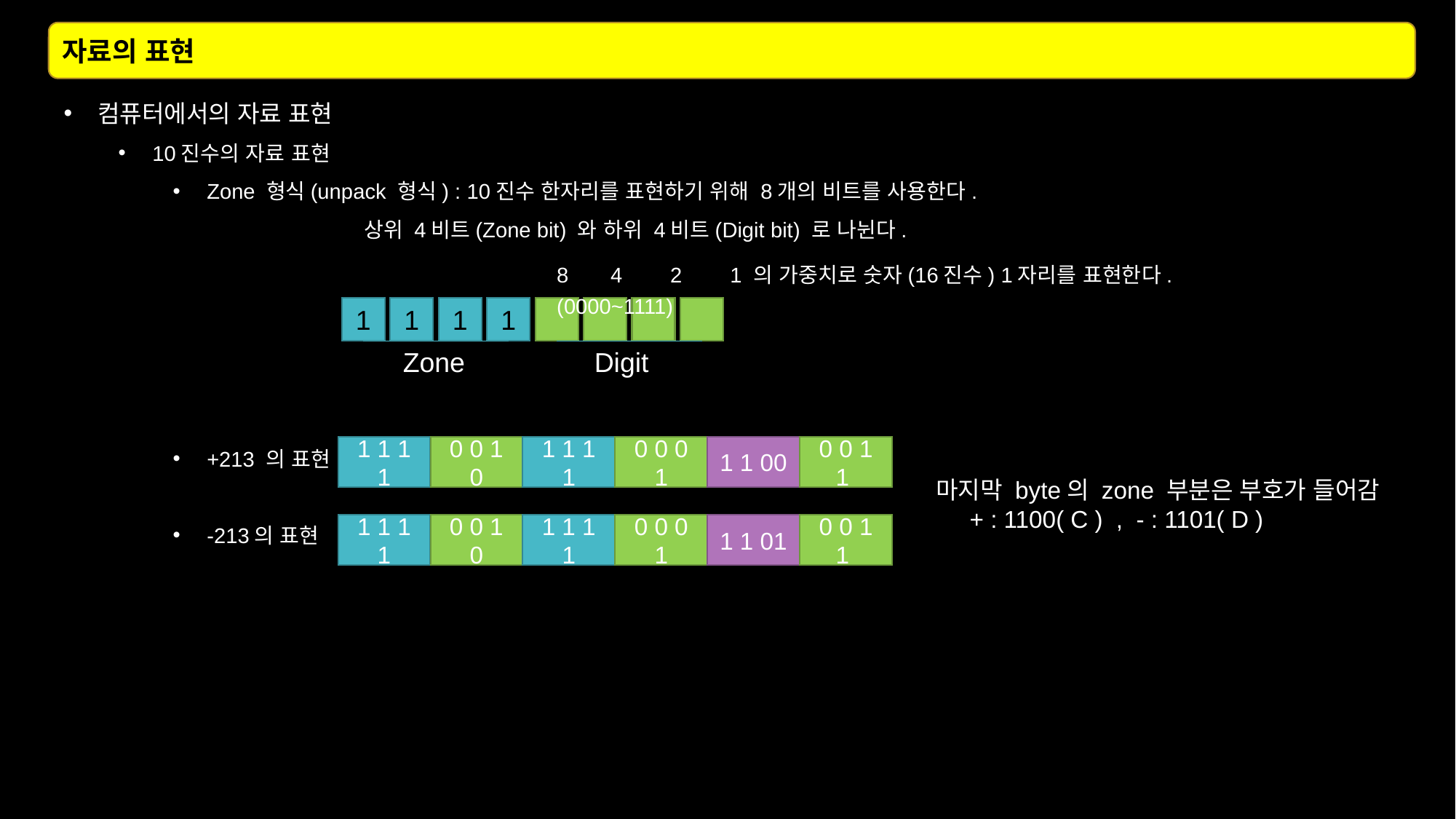

자료의 표현
컴퓨터에서의 자료 표현
10진수의 자료 표현
Zone 형식(unpack 형식) : 10진수 한자리를 표현하기 위해 8개의 비트를 사용한다.
                               상위 4비트(Zone bit) 와 하위 4비트(Digit bit) 로 나뉜다.

+213 의 표현

-213의 표현

8       4        2        1 의 가중치로 숫자(16진수) 1자리를 표현한다.(0000~1111)
1
1
1
1

Digit
Zone
1 1 1 1
0 0 1 0
1 1 1 1
0 0 0 1
1 1 00
0 0 1 1
마지막 byte의 zone 부분은 부호가 들어감
     + : 1100( C )  ,  - : 1101( D )
1 1 1 1
0 0 1 0
1 1 1 1
0 0 0 1
1 1 01
0 0 1 1